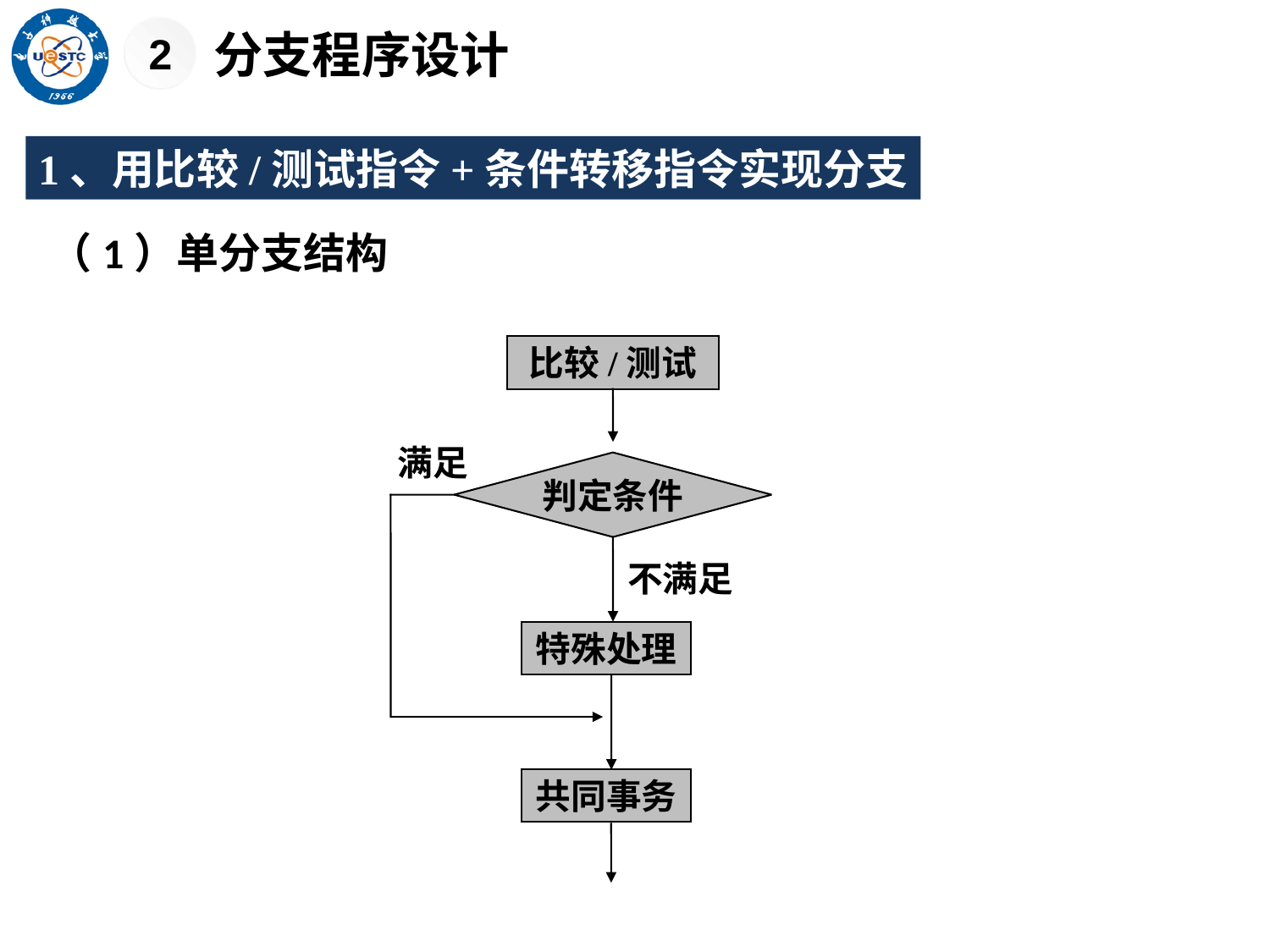

2
分支程序设计
1、用比较/测试指令+条件转移指令实现分支
（1）单分支结构
比较/测试

满足
判定条件

不满足
特殊处理

共同事务